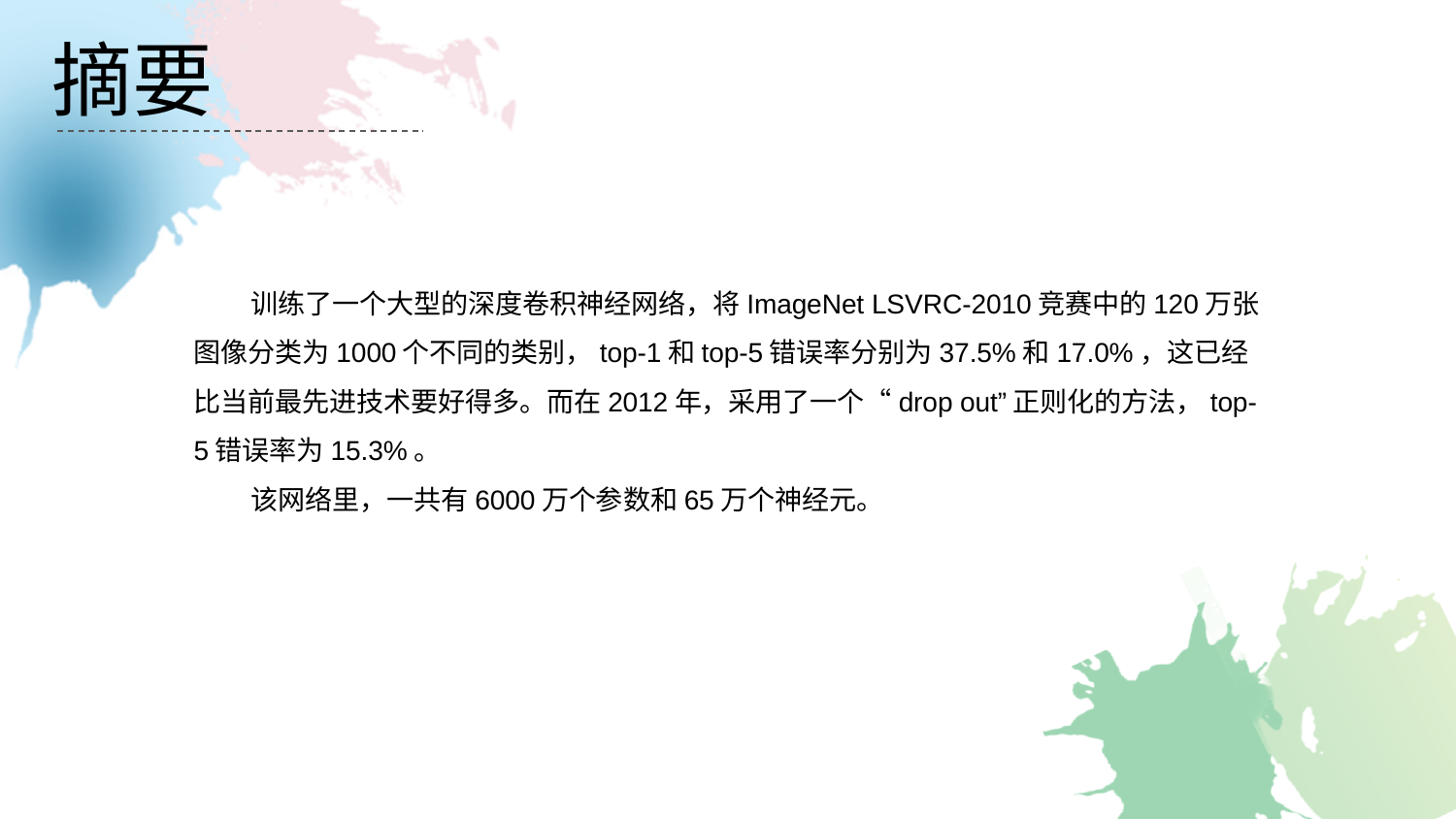

摘要
训练了一个大型的深度卷积神经网络，将ImageNet LSVRC-2010竞赛中的120万张图像分类为1000个不同的类别，top-1和top-5错误率分别为37.5%和17.0%，这已经比当前最先进技术要好得多。而在2012年，采用了一个“drop out”正则化的方法，top-5错误率为15.3%。
该网络里，一共有6000万个参数和65万个神经元。